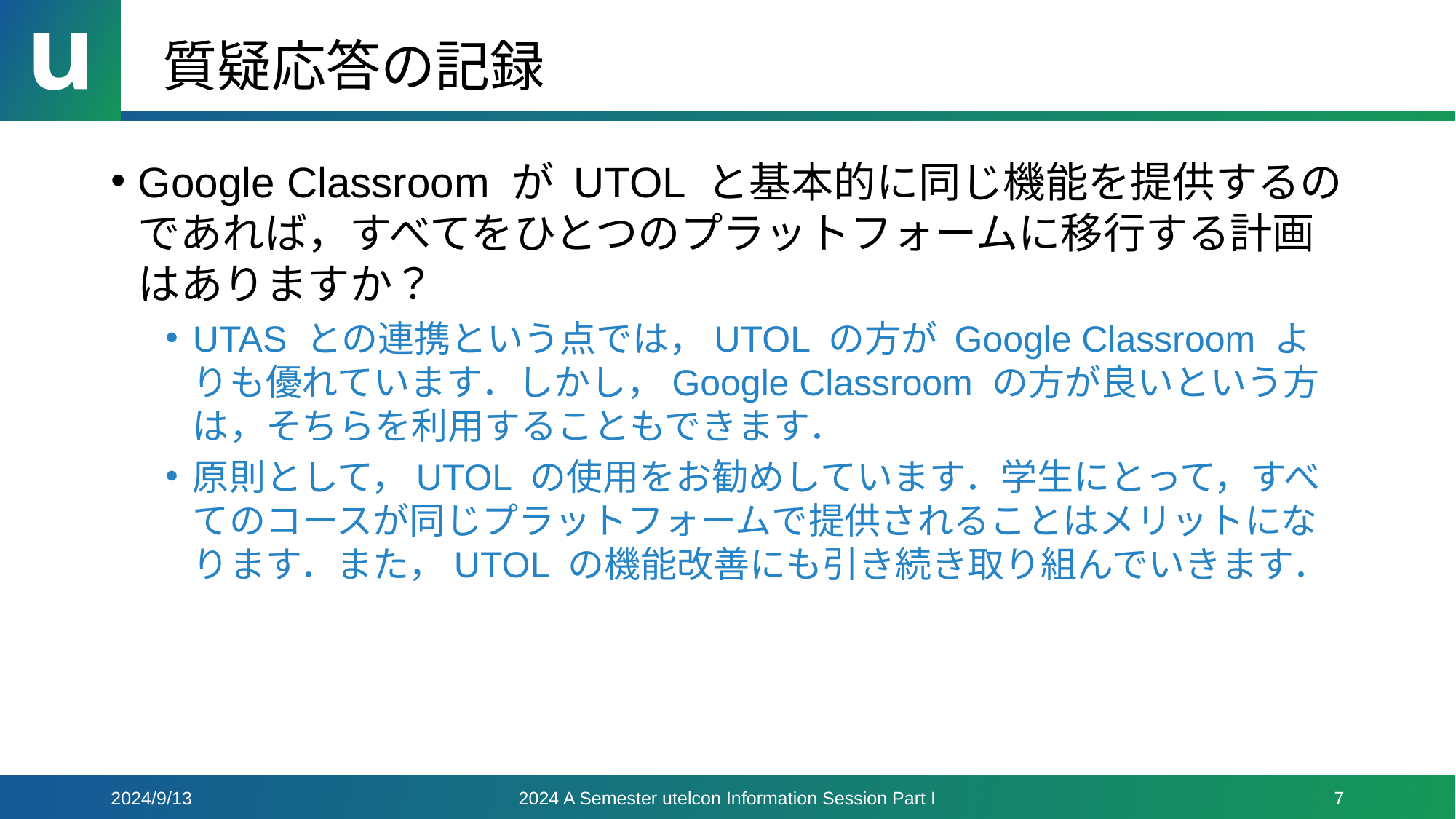

# 質疑応答の記録
Google Classroom が UTOL と基本的に同じ機能を提供するのであれば，すべてをひとつのプラットフォームに移行する計画はありますか？
UTAS との連携という点では，UTOL の方が Google Classroom よりも優れています．しかし，Google Classroom の方が良いという方は，そちらを利用することもできます．
原則として，UTOL の使用をお勧めしています．学生にとって，すべてのコースが同じプラットフォームで提供されることはメリットになります．また，UTOL の機能改善にも引き続き取り組んでいきます．
2024/9/13
2024 A Semester utelcon Information Session Part I
7